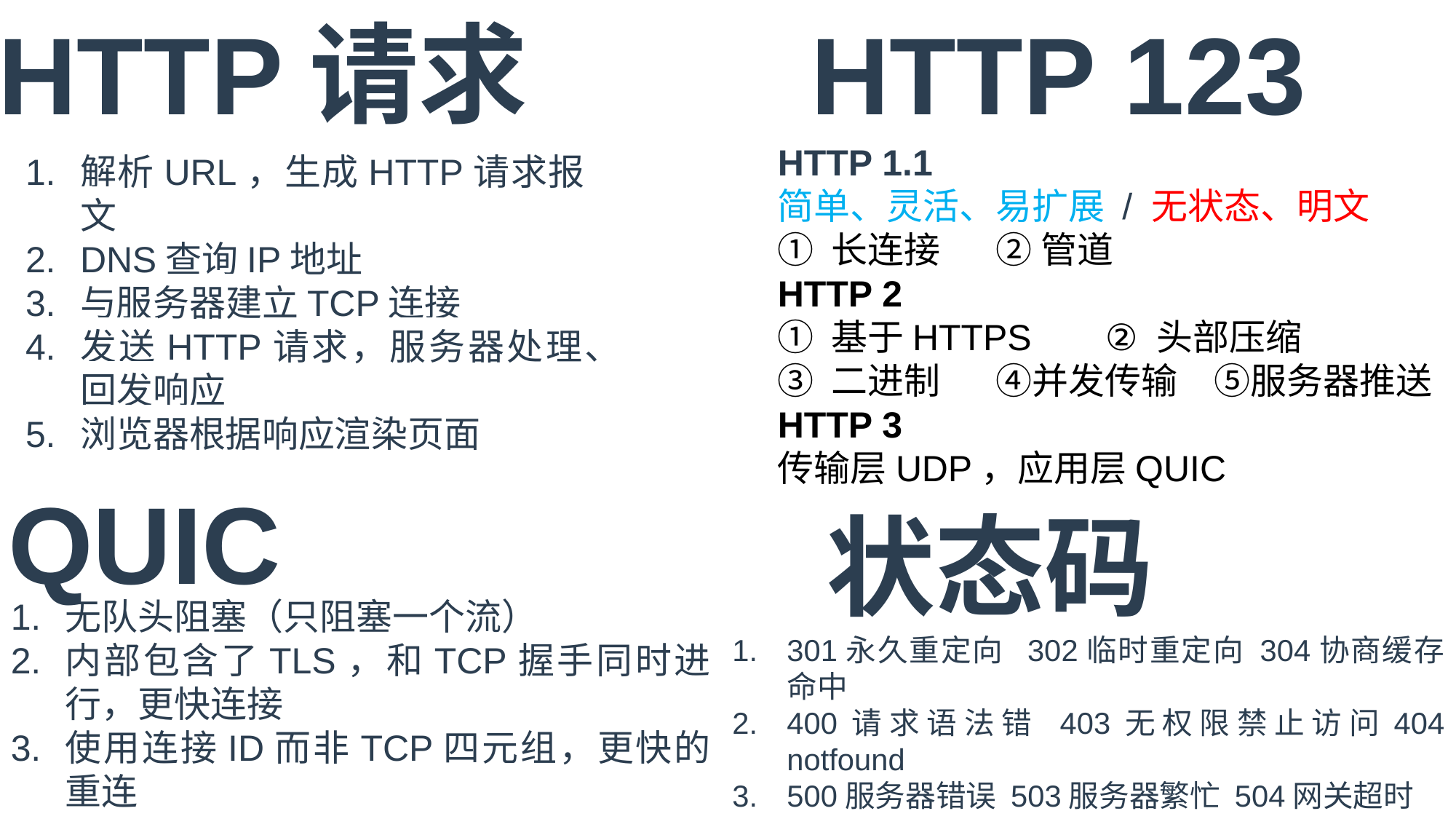

HTTP请求
HTTP 123
HTTP 1.1
简单、灵活、易扩展 / 无状态、明文
① 长连接	② 管道
HTTP 2
① 基于HTTPS	② 头部压缩
③ 二进制	④并发传输	⑤服务器推送
HTTP 3
传输层UDP，应用层QUIC
解析URL，生成HTTP请求报文
DNS查询IP地址
与服务器建立TCP连接
发送HTTP请求，服务器处理、回发响应
浏览器根据响应渲染页面
QUIC
状态码
无队头阻塞（只阻塞一个流）
内部包含了TLS，和TCP握手同时进行，更快连接
使用连接ID而非TCP四元组，更快的重连
301永久重定向  302临时重定向 304协商缓存命中
400请求语法错 403无权限禁止访问404 notfound
500服务器错误 503服务器繁忙 504网关超时